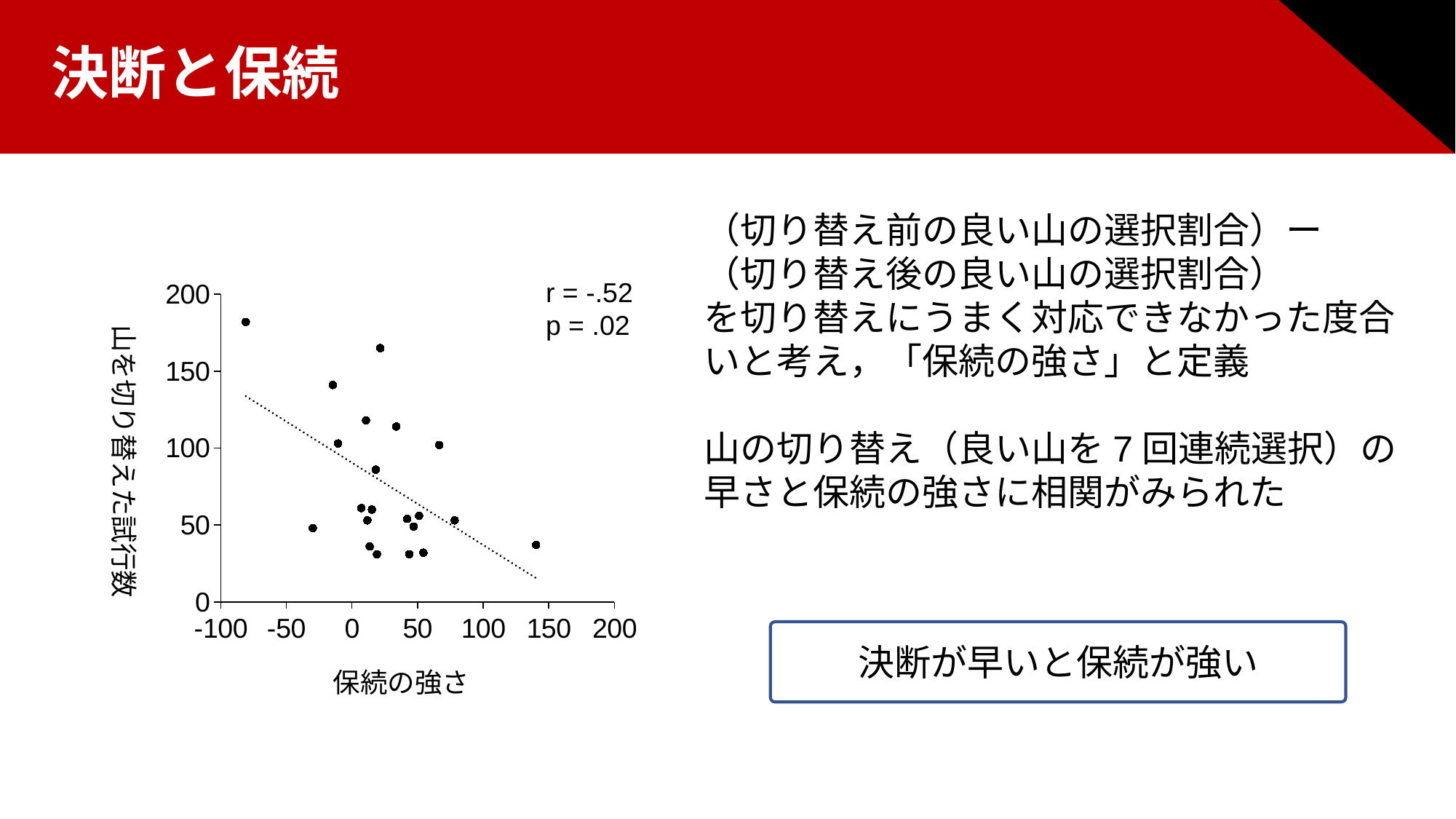

決断と保続
（切り替え前の良い山の選択割合）ー	（切り替え後の良い山の選択割合）
を切り替えにうまく対応できなかった度合いと考え，「保続の強さ」と定義

山の切り替え（良い山を7回連続選択）の早さと保続の強さに相関がみられた

### Chart

| Category |  |
|---|---|
r = -.52
p = .02

決断が早いと保続が強い